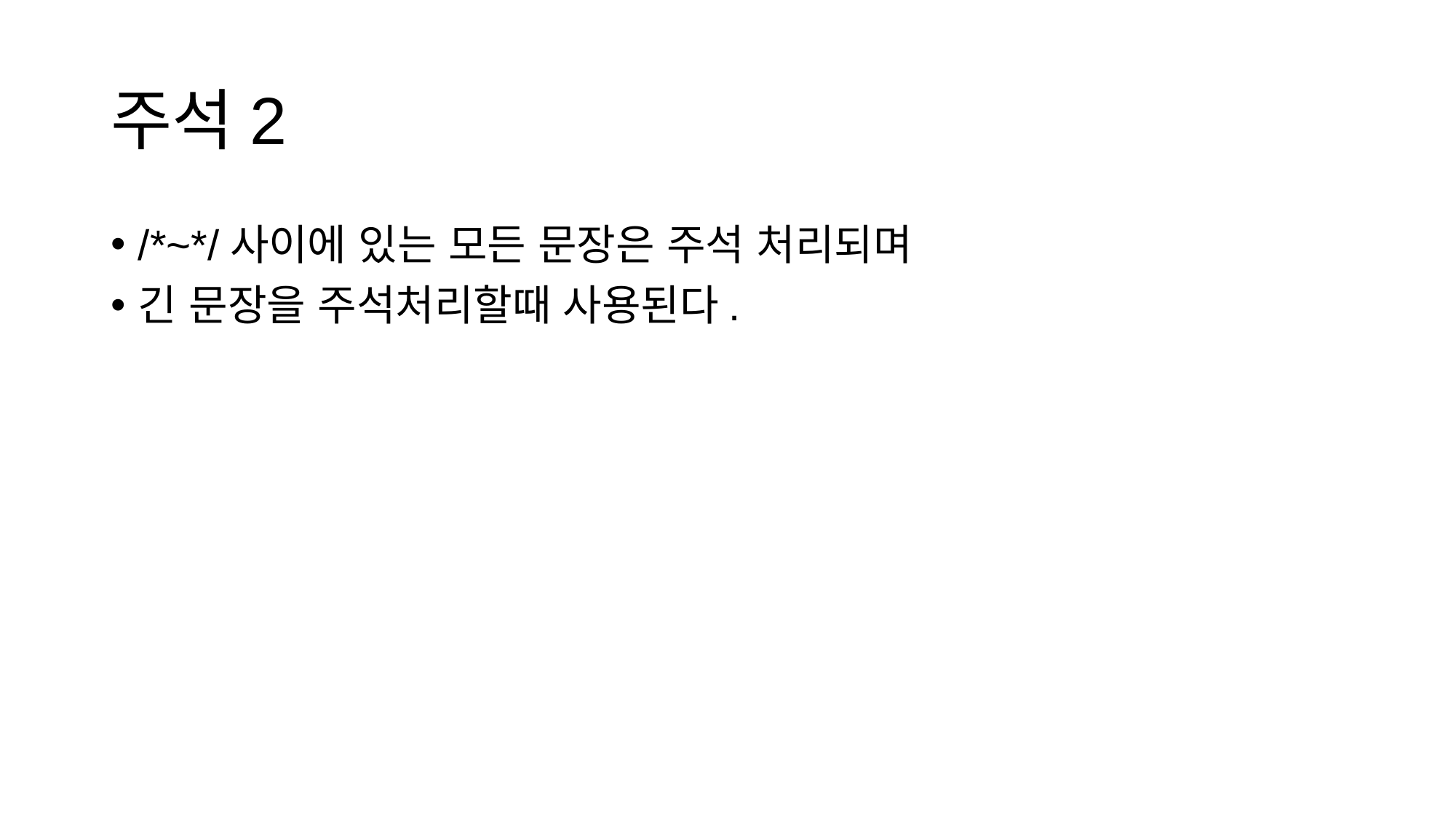

# 주석2
/*~*/사이에 있는 모든 문장은 주석 처리되며
긴 문장을 주석처리할때 사용된다.